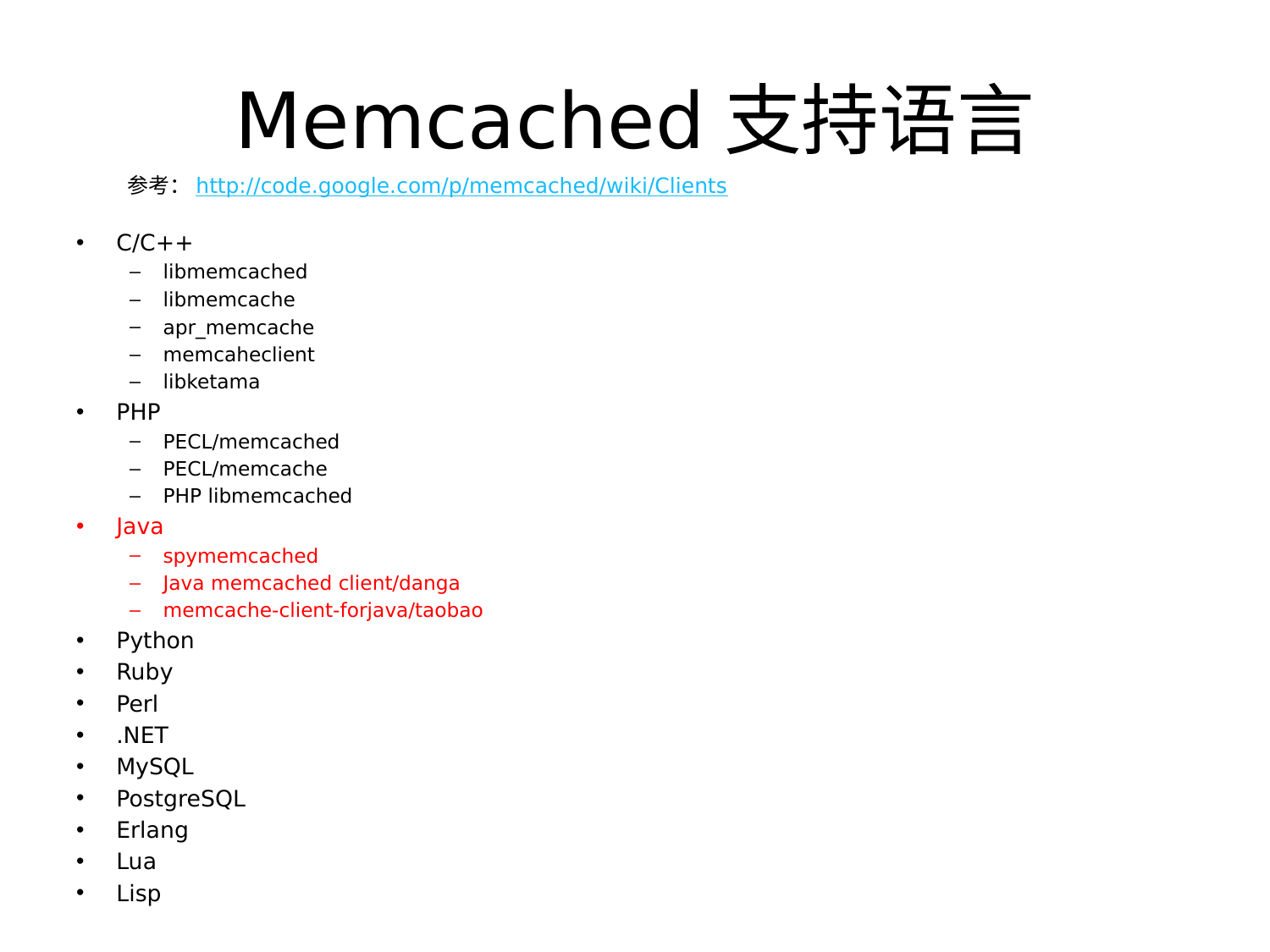

# Memcached支持语言
参考：http://code.google.com/p/memcached/wiki/Clients
C/C++
libmemcached
libmemcache
apr_memcache
memcaheclient
libketama
PHP
PECL/memcached
PECL/memcache
PHP libmemcached
Java
spymemcached
Java memcached client/danga
memcache-client-forjava/taobao
Python
Ruby
Perl
.NET
MySQL
PostgreSQL
Erlang
Lua
Lisp